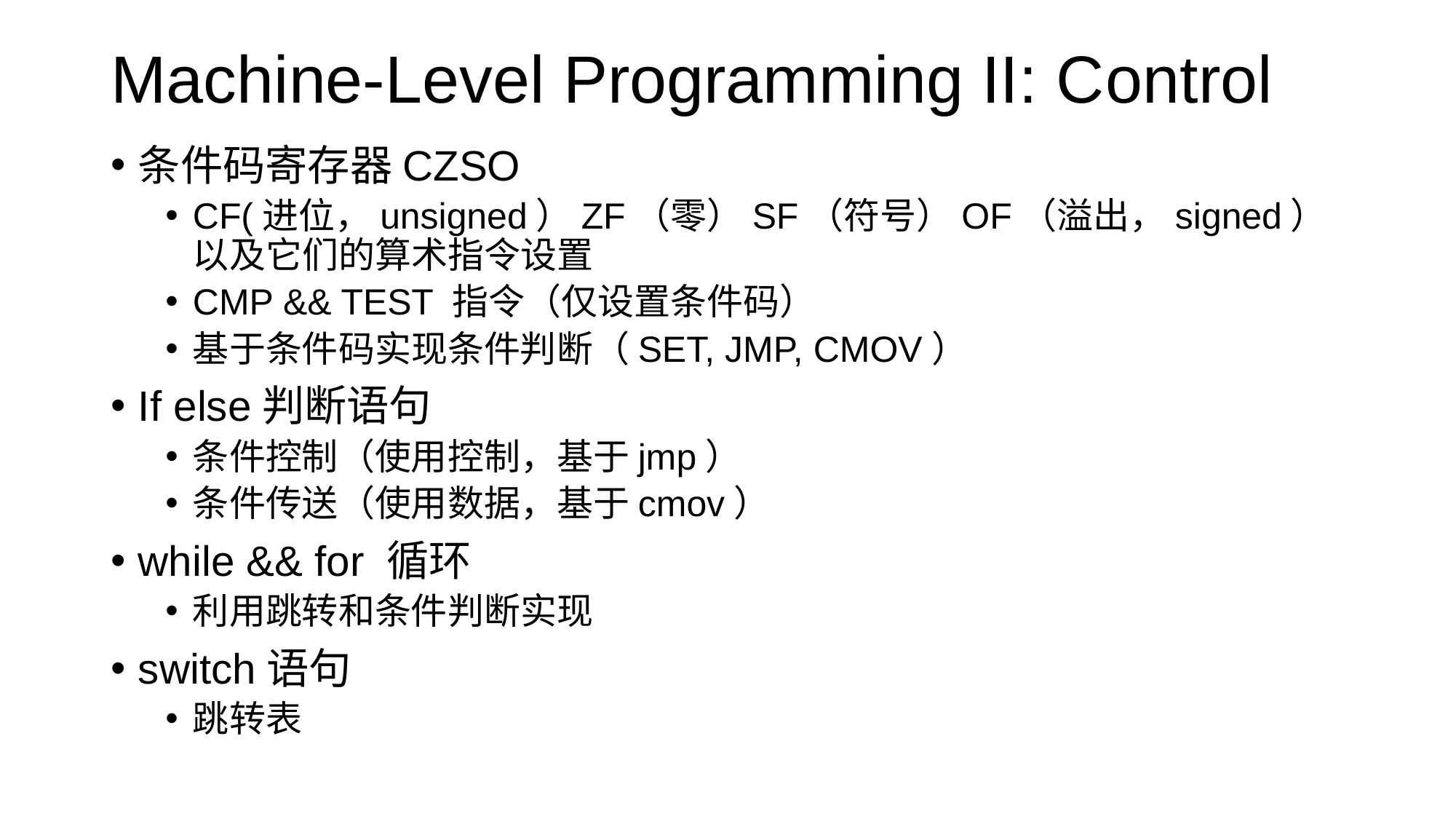

# Machine-Level Programming II: Control
条件码寄存器CZSO
CF(进位，unsigned）ZF（零）SF（符号）OF（溢出，signed）以及它们的算术指令设置
CMP && TEST 指令（仅设置条件码）
基于条件码实现条件判断（SET, JMP, CMOV）
If else判断语句
条件控制（使用控制，基于jmp）
条件传送（使用数据，基于cmov）
while && for 循环
利用跳转和条件判断实现
switch语句
跳转表